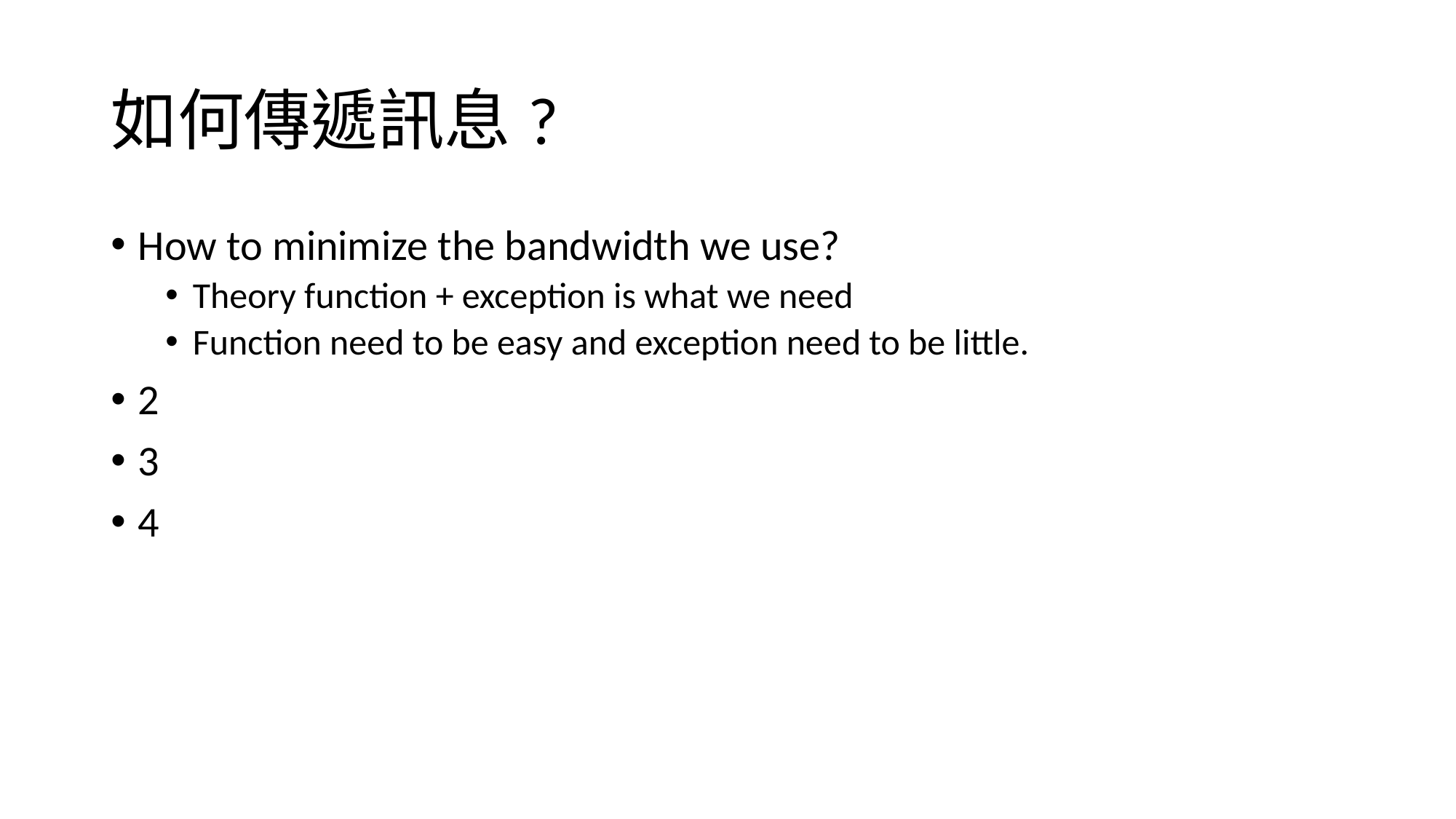

# 如何傳遞訊息?
How to minimize the bandwidth we use?
Theory function + exception is what we need
Function need to be easy and exception need to be little.
2
3
4